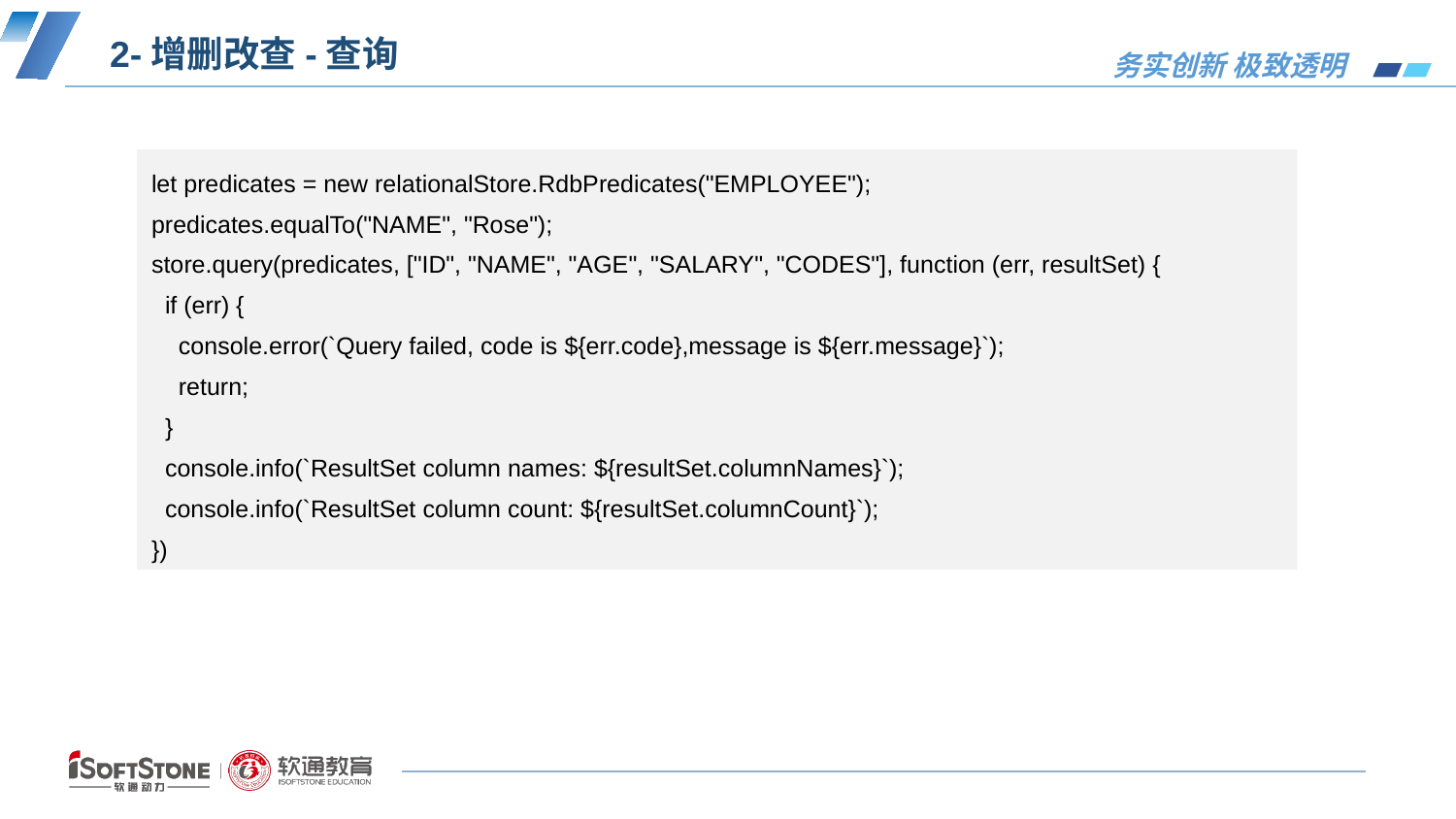

# 2-增删改查-查询
let predicates = new relationalStore.RdbPredicates("EMPLOYEE");
predicates.equalTo("NAME", "Rose");
store.query(predicates, ["ID", "NAME", "AGE", "SALARY", "CODES"], function (err, resultSet) {
  if (err) {
    console.error(`Query failed, code is ${err.code},message is ${err.message}`);
    return;
  }
  console.info(`ResultSet column names: ${resultSet.columnNames}`);
  console.info(`ResultSet column count: ${resultSet.columnCount}`);
})